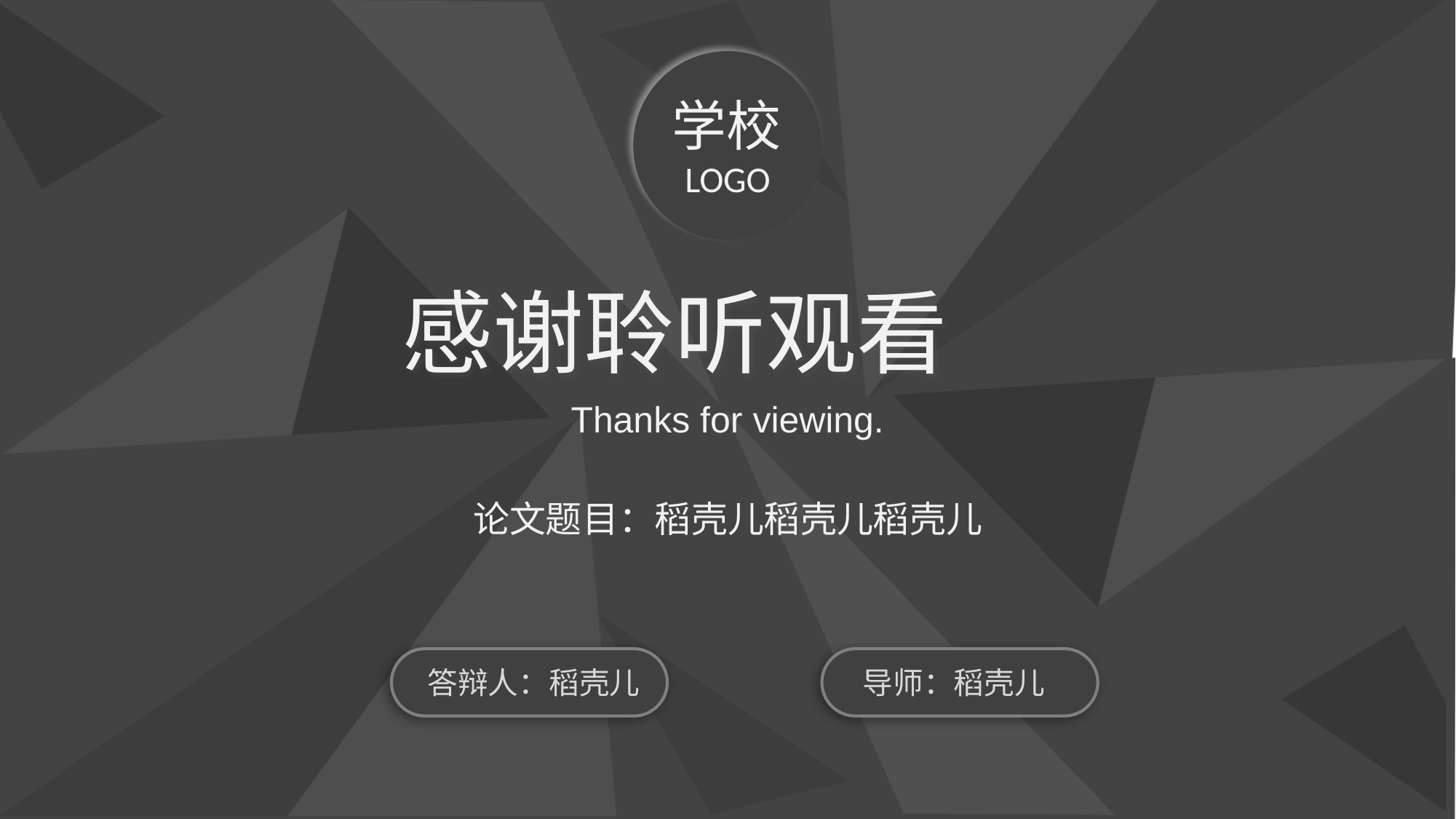

学校LOGO
感谢聆听观看
Thanks for viewing.
论文题目：稻壳儿稻壳儿稻壳儿

答辩人：稻壳儿
导师：稻壳儿